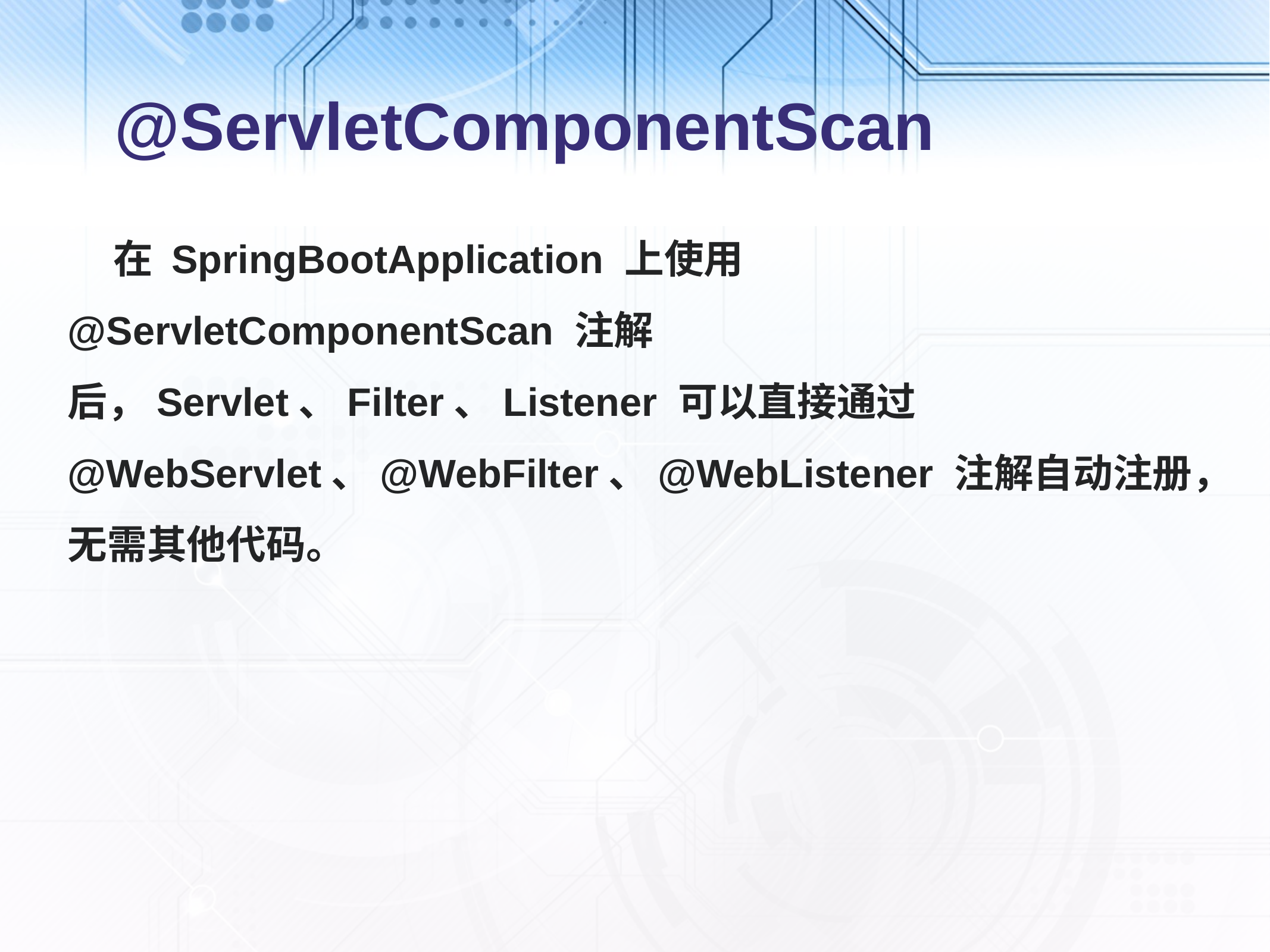

# @ServletComponentScan
    在 SpringBootApplication 上使用@ServletComponentScan 注解后，Servlet、Filter、Listener 可以直接通过 @WebServlet、@WebFilter、@WebListener 注解自动注册，无需其他代码。